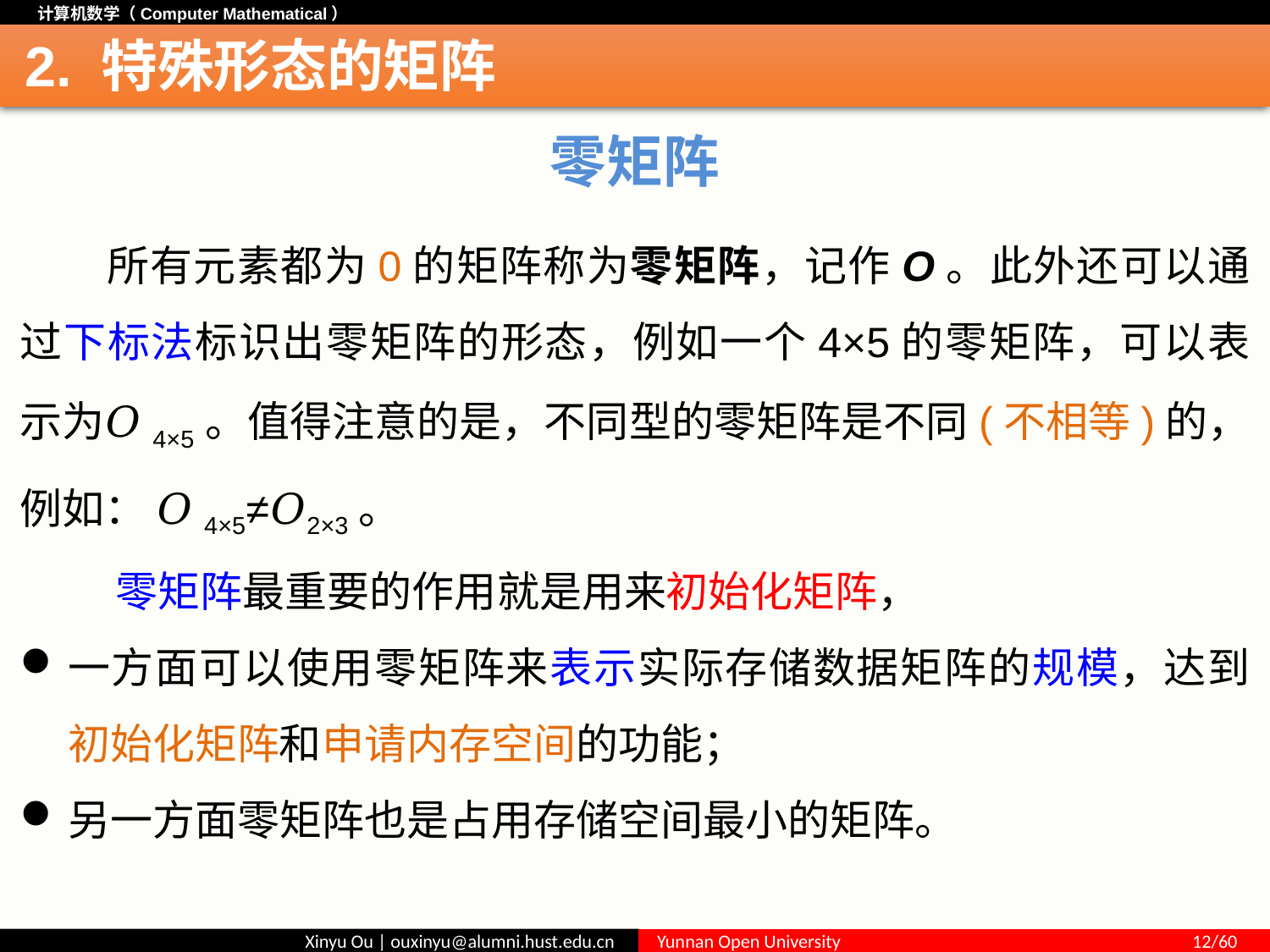

# 2. 特殊形态的矩阵
零矩阵
       所有元素都为0的矩阵称为零矩阵，记作O。此外还可以通过下标法标识出零矩阵的形态，例如一个4×5的零矩阵，可以表示为𝑂4×5。值得注意的是，不同型的零矩阵是不同(不相等)的，例如： 𝑂4×5≠𝑂2×3。
         零矩阵最重要的作用就是用来初始化矩阵，
一方面可以使用零矩阵来表示实际存储数据矩阵的规模，达到初始化矩阵和申请内存空间的功能；
另一方面零矩阵也是占用存储空间最小的矩阵。